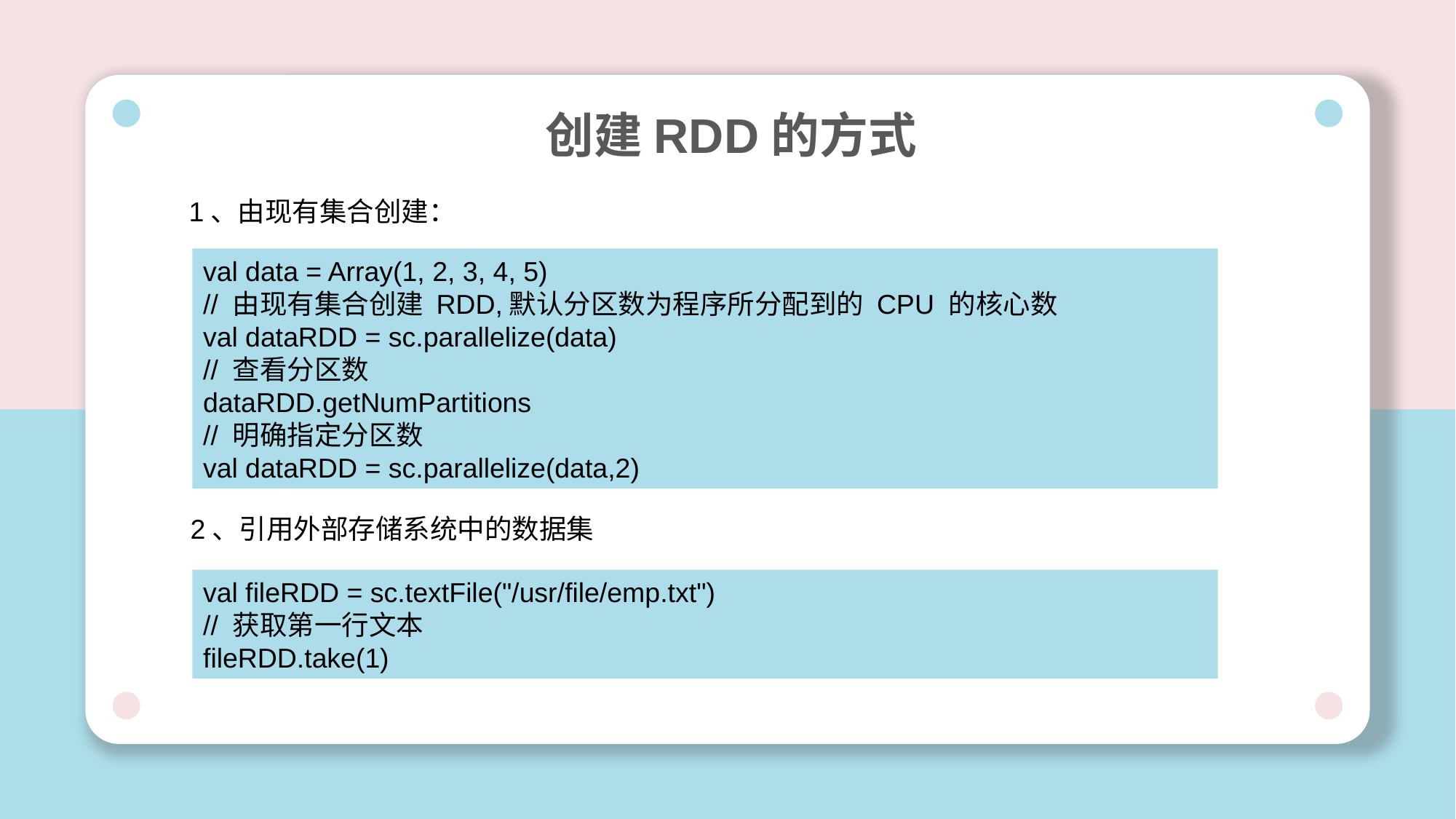

创建RDD的方式

1、由现有集合创建：
val data = Array(1, 2, 3, 4, 5)
// 由现有集合创建 RDD,默认分区数为程序所分配到的 CPU 的核心数
val dataRDD = sc.parallelize(data)
// 查看分区数
dataRDD.getNumPartitions
// 明确指定分区数
val dataRDD = sc.parallelize(data,2)

2、引用外部存储系统中的数据集
val fileRDD = sc.textFile("/usr/file/emp.txt")
// 获取第一行文本
fileRDD.take(1)